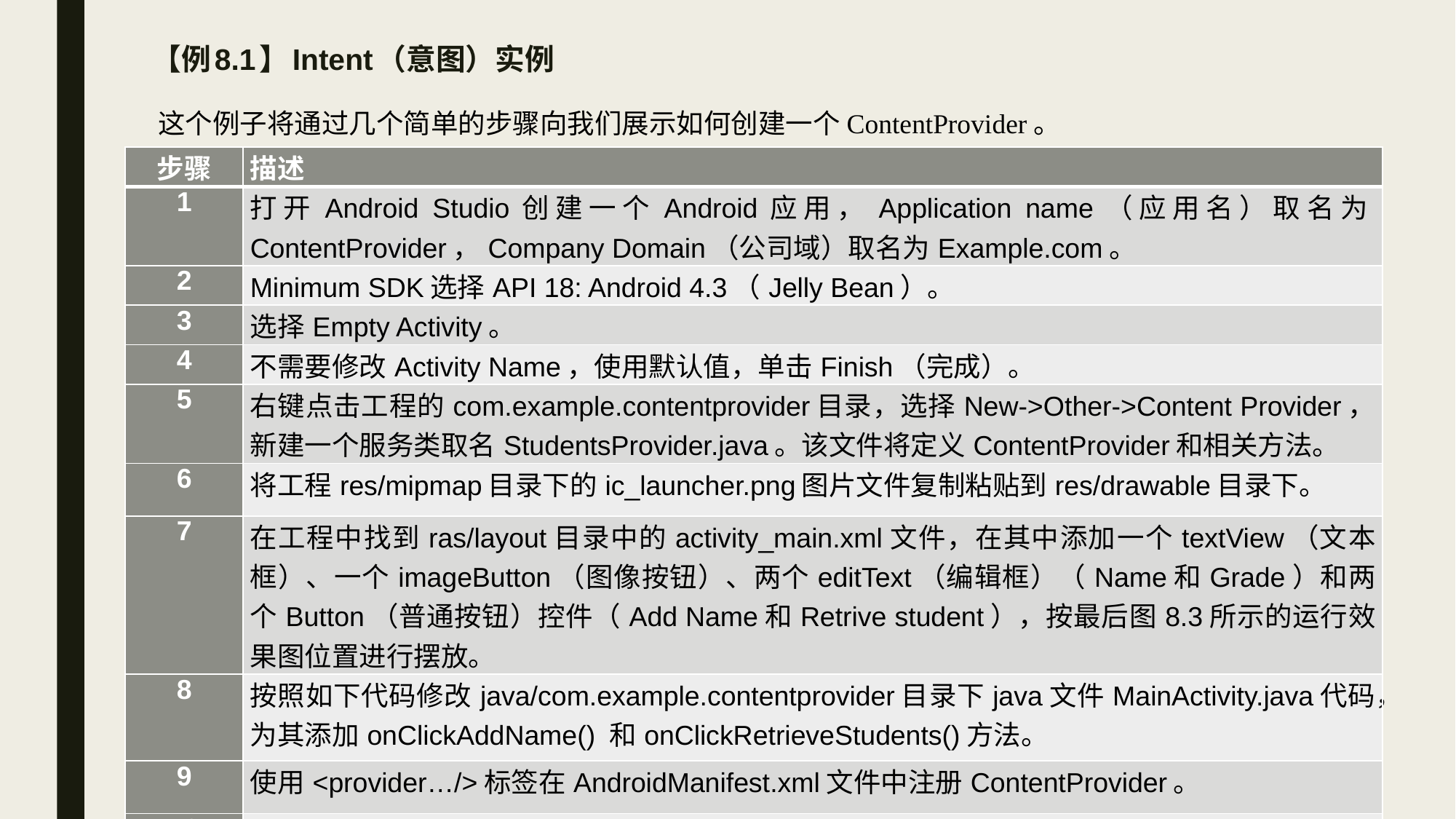

# 【例8.1】Intent（意图）实例
这个例子将通过几个简单的步骤向我们展示如何创建一个ContentProvider。
| 步骤 | 描述 |
| --- | --- |
| 1 | 打开Android Studio创建一个Android应用，Application name（应用名）取名为ContentProvider，Company Domain（公司域）取名为Example.com。 |
| 2 | Minimum SDK选择API 18: Android 4.3（Jelly Bean）。 |
| 3 | 选择Empty Activity。 |
| 4 | 不需要修改Activity Name，使用默认值，单击Finish（完成）。 |
| 5 | 右键点击工程的com.example.contentprovider目录，选择New->Other->Content Provider，新建一个服务类取名StudentsProvider.java。该文件将定义ContentProvider和相关方法。 |
| 6 | 将工程res/mipmap目录下的ic\_launcher.png图片文件复制粘贴到res/drawable目录下。 |
| 7 | 在工程中找到ras/layout目录中的activity\_main.xml文件，在其中添加一个textView（文本框）、一个imageButton（图像按钮）、两个editText（编辑框）（Name和Grade）和两个Button（普通按钮）控件（Add Name和Retrive student），按最后图8.3所示的运行效果图位置进行摆放。 |
| 8 | 按照如下代码修改java/com.example.contentprovider目录下java文件MainActivity.java代码，为其添加onClickAddName() 和onClickRetrieveStudents()方法。 |
| 9 | 使用<provider…/>标签在AndroidManifest.xml文件中注册ContentProvider。 |
| 10 | 启动Genymotion模拟器，然后在Android工程中做如下代码修改。 |